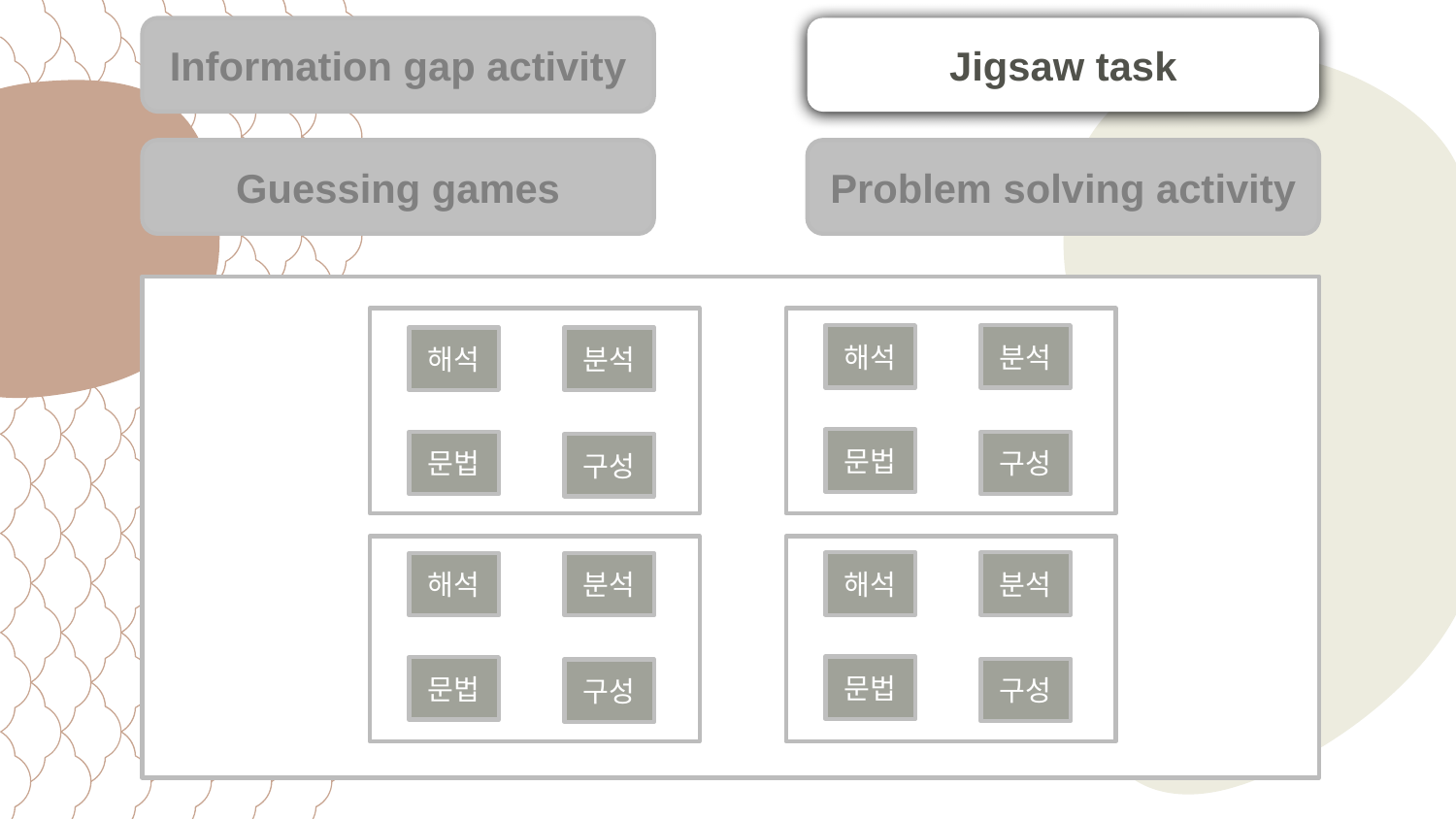

Information gap activity
Jigsaw task
Guessing games
Problem solving activity

해석
분석
해석
분석
문법
문법
구성
구성

해석
분석
해석
분석
문법
문법
구성
구성